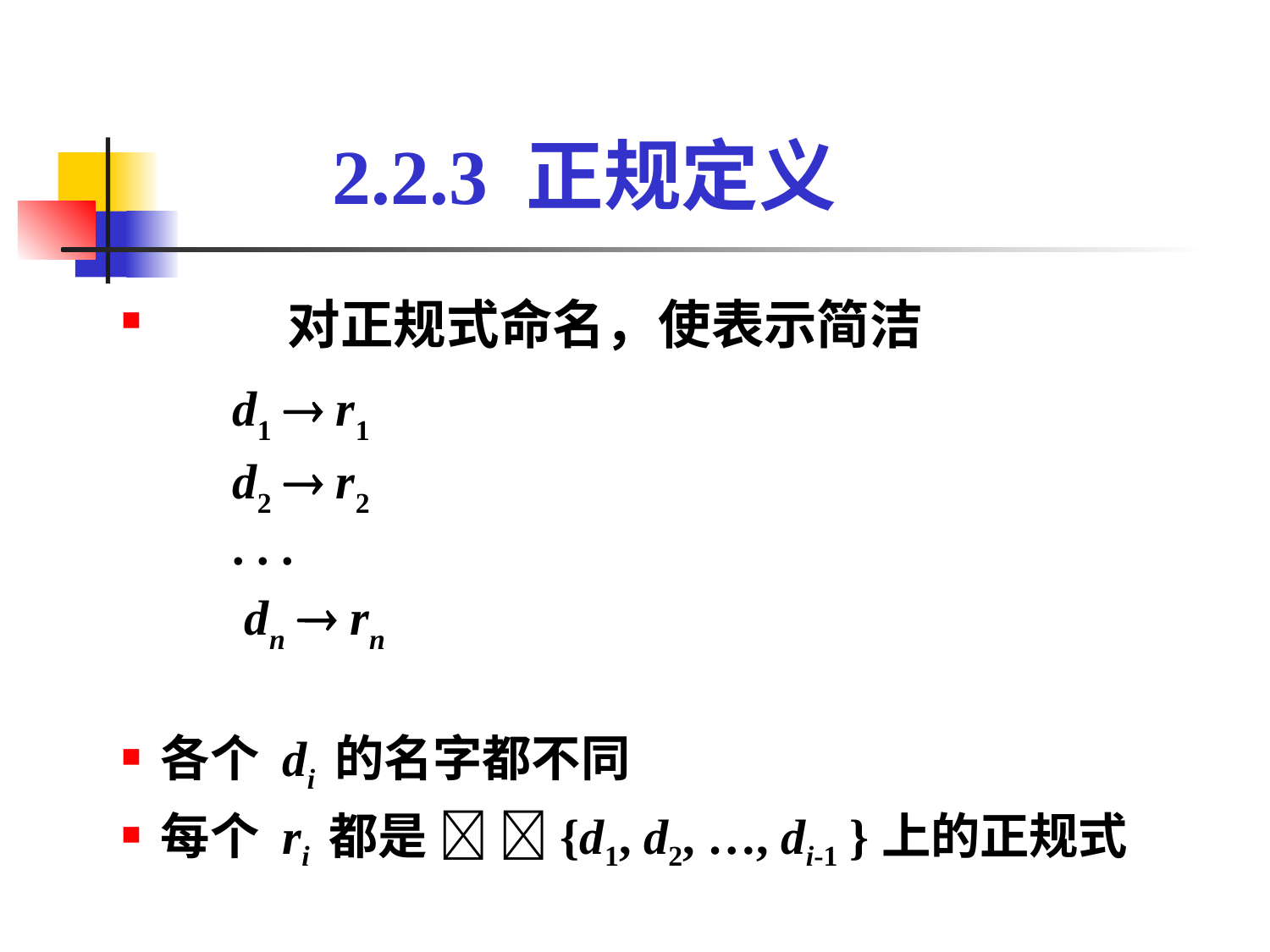

# 2.2.3 正规定义
	对正规式命名，使表示简洁
 		d1 → r1
 		d2 → r2
 		. . .
		 dn → rn

各个 di 的名字都不同
每个 ri 都是 ∑ ∪{d1, d2, …, di-1 }上的正规式